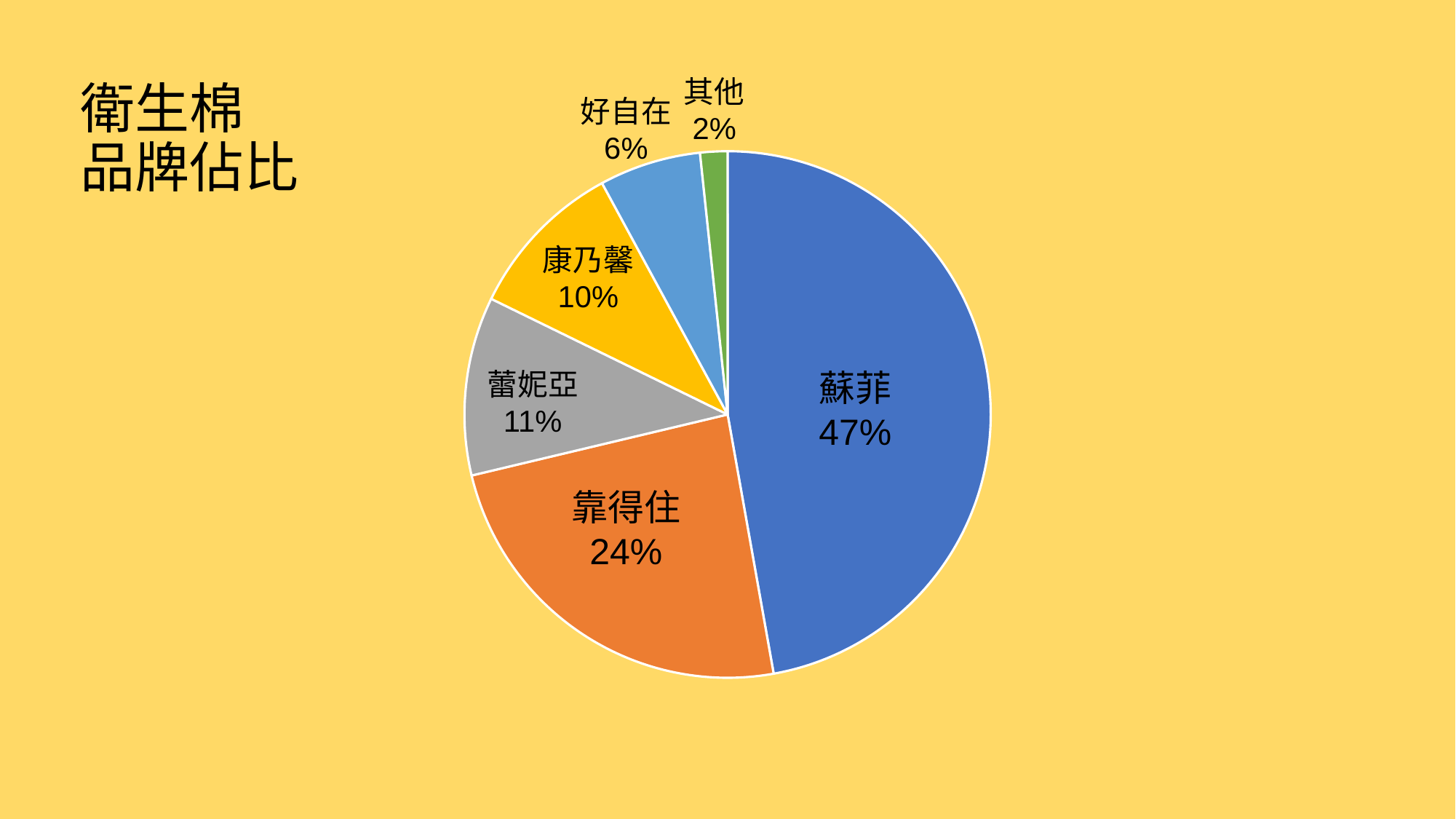

衛生棉
品牌佔比
其他
2%
好自在
6%

### Chart

| Category |  |
|---|---|
| 蘇菲 | 15852.0 |
| 靠得住 | 8088.0 |
| 蕾妮亞 | 3683.0 |
| 康乃馨 | 3306.0 |
| 好自在 | 2096.0 |
| 其他 | 563.0 |
康乃馨
10%
蕾妮亞
11%
蘇菲
47%
靠得住
24%